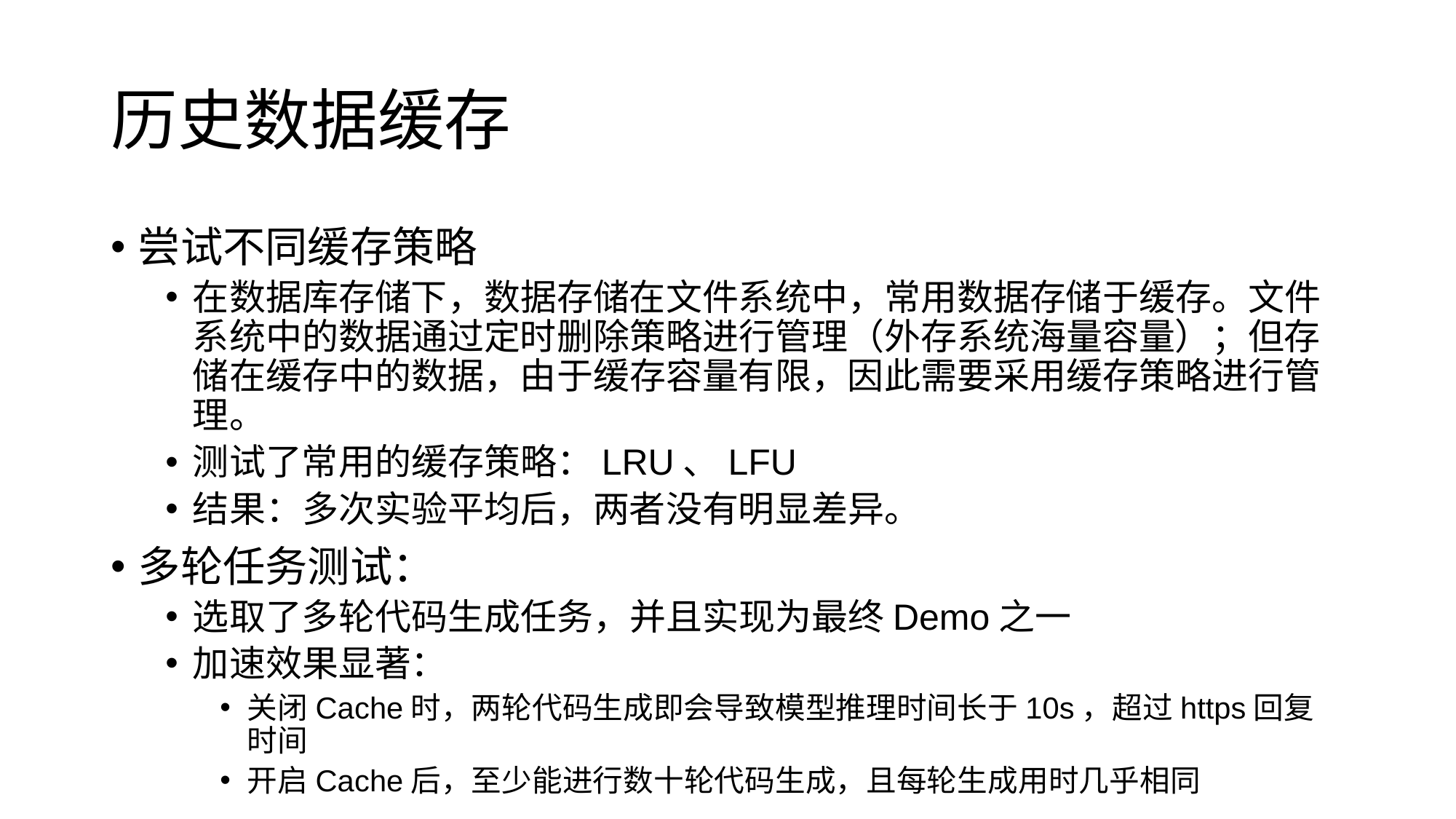

# 历史数据缓存
尝试不同缓存策略
在数据库存储下，数据存储在文件系统中，常用数据存储于缓存。文件系统中的数据通过定时删除策略进行管理（外存系统海量容量）；但存储在缓存中的数据，由于缓存容量有限，因此需要采用缓存策略进行管理。
测试了常用的缓存策略：LRU、LFU
结果：多次实验平均后，两者没有明显差异。
多轮任务测试：
选取了多轮代码生成任务，并且实现为最终Demo之一
加速效果显著：
关闭Cache时，两轮代码生成即会导致模型推理时间长于10s，超过https回复时间
开启Cache后，至少能进行数十轮代码生成，且每轮生成用时几乎相同